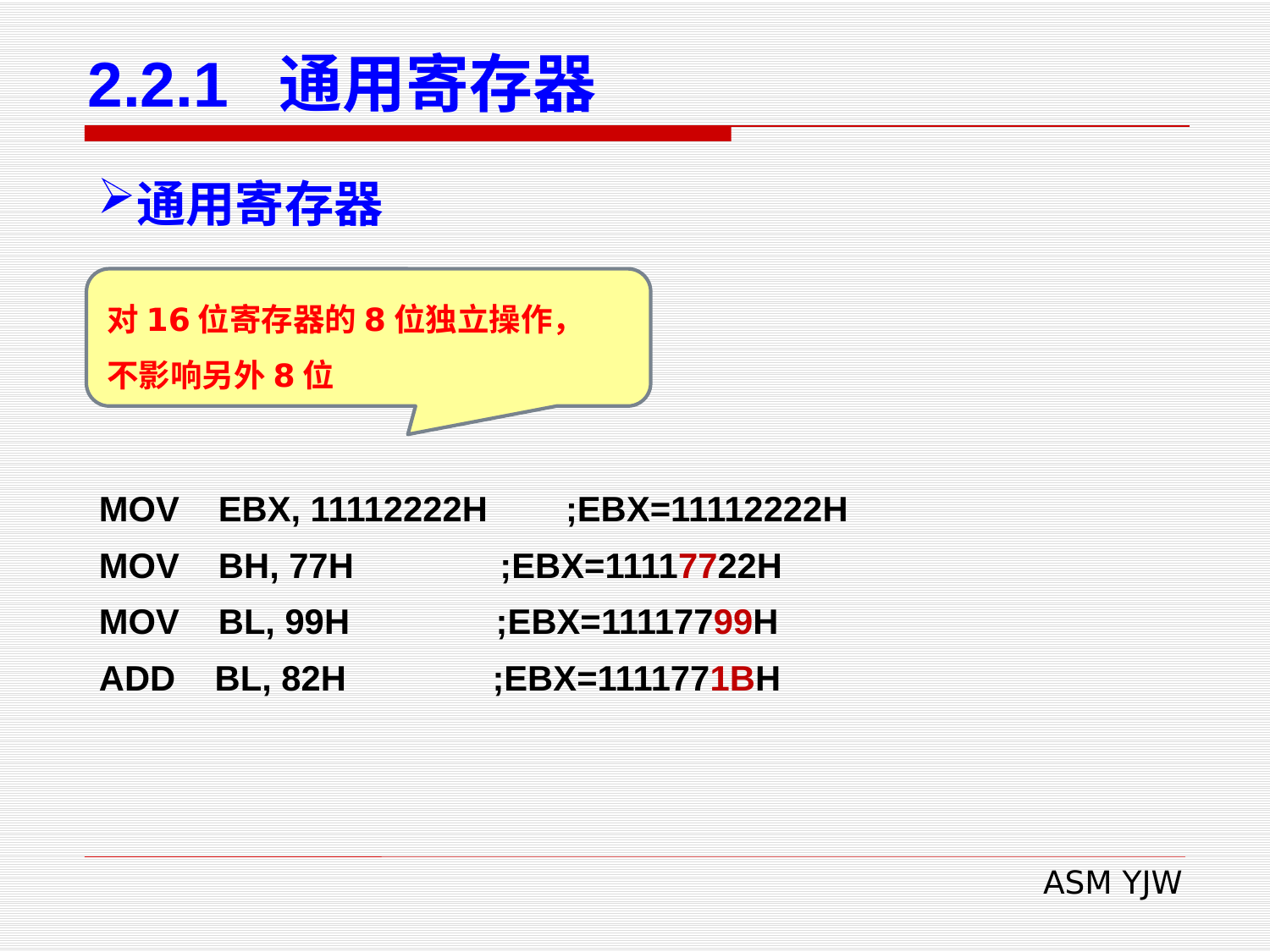

# 2.2.1  通用寄存器
通用寄存器
对16位寄存器的8位独立操作，
不影响另外8位

MOV    EBX, 11112222H        ;EBX=11112222H
MOV    BH, 77H               ;EBX=11117722H
MOV    BL, 99H               ;EBX=11117799H
ADD    BL, 82H               ;EBX=1111771BH